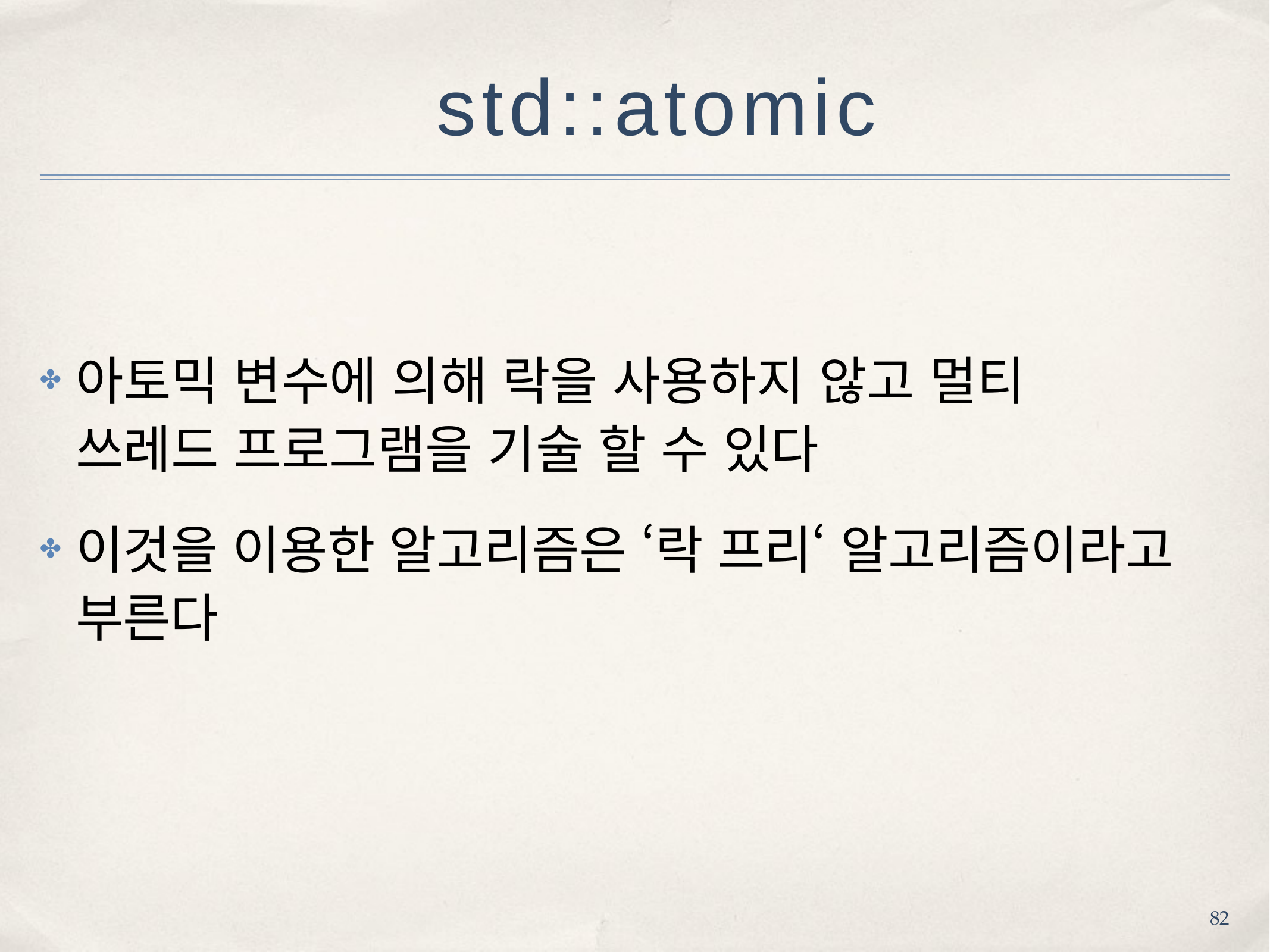

# std::atomic
아토믹 변수에 의해 락을 사용하지 않고 멀티 쓰레드 프로그램을 기술 할 수 있다
✤
이것을 이용한 알고리즘은 ‘락 프리‘ 알고리즘이라고 부른다
✤
82